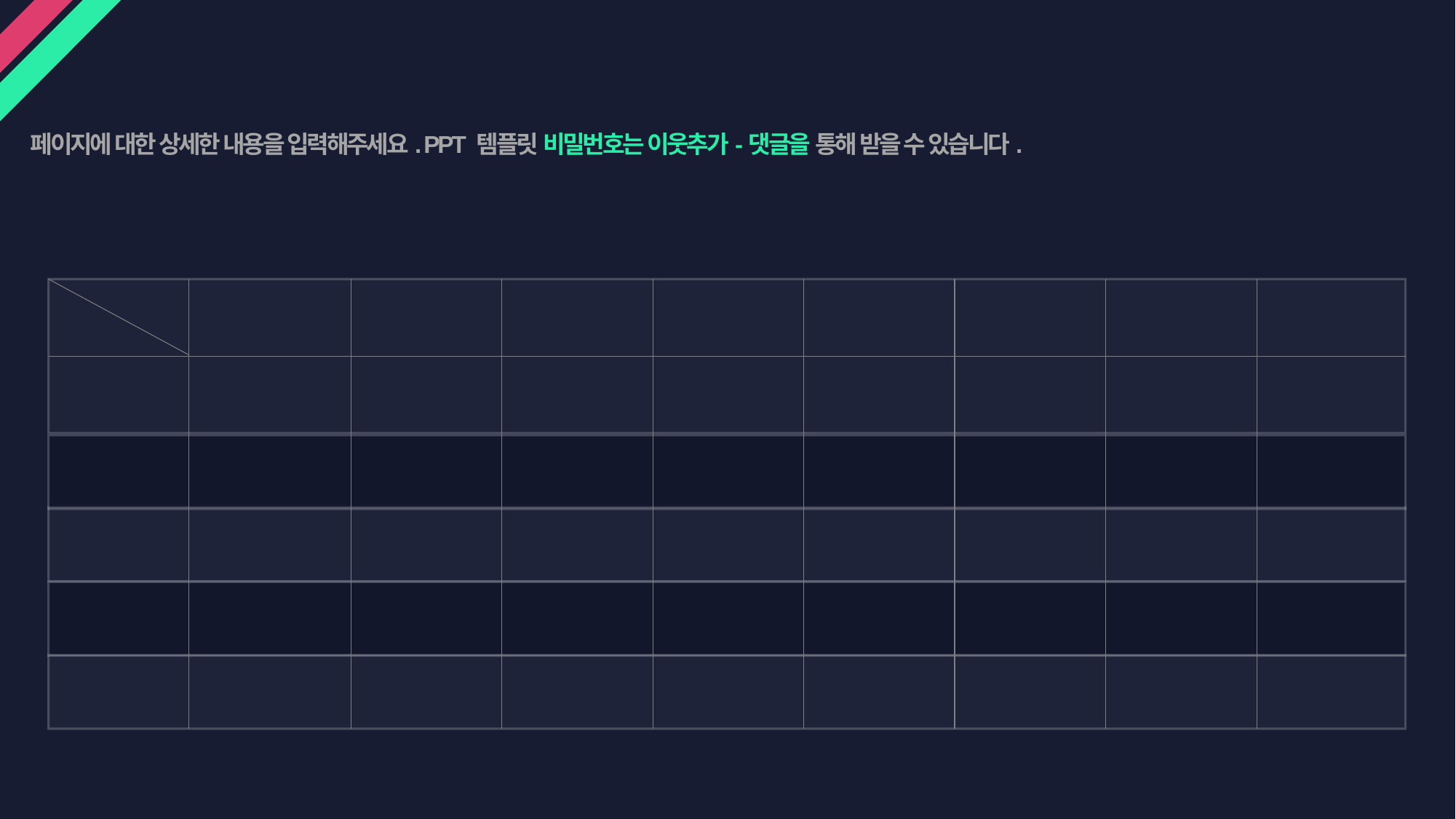

페이지 제목 입력
페이지에 대한 상세한 내용을 입력해주세요. PPT 템플릿 비밀번호는 이웃추가-댓글을 통해 받을 수 있습니다.
도표 제목 입력

기준2
1
2
3
4
5
6
7
8
기준1
범주A

범주B

범주C

범주D

범주E